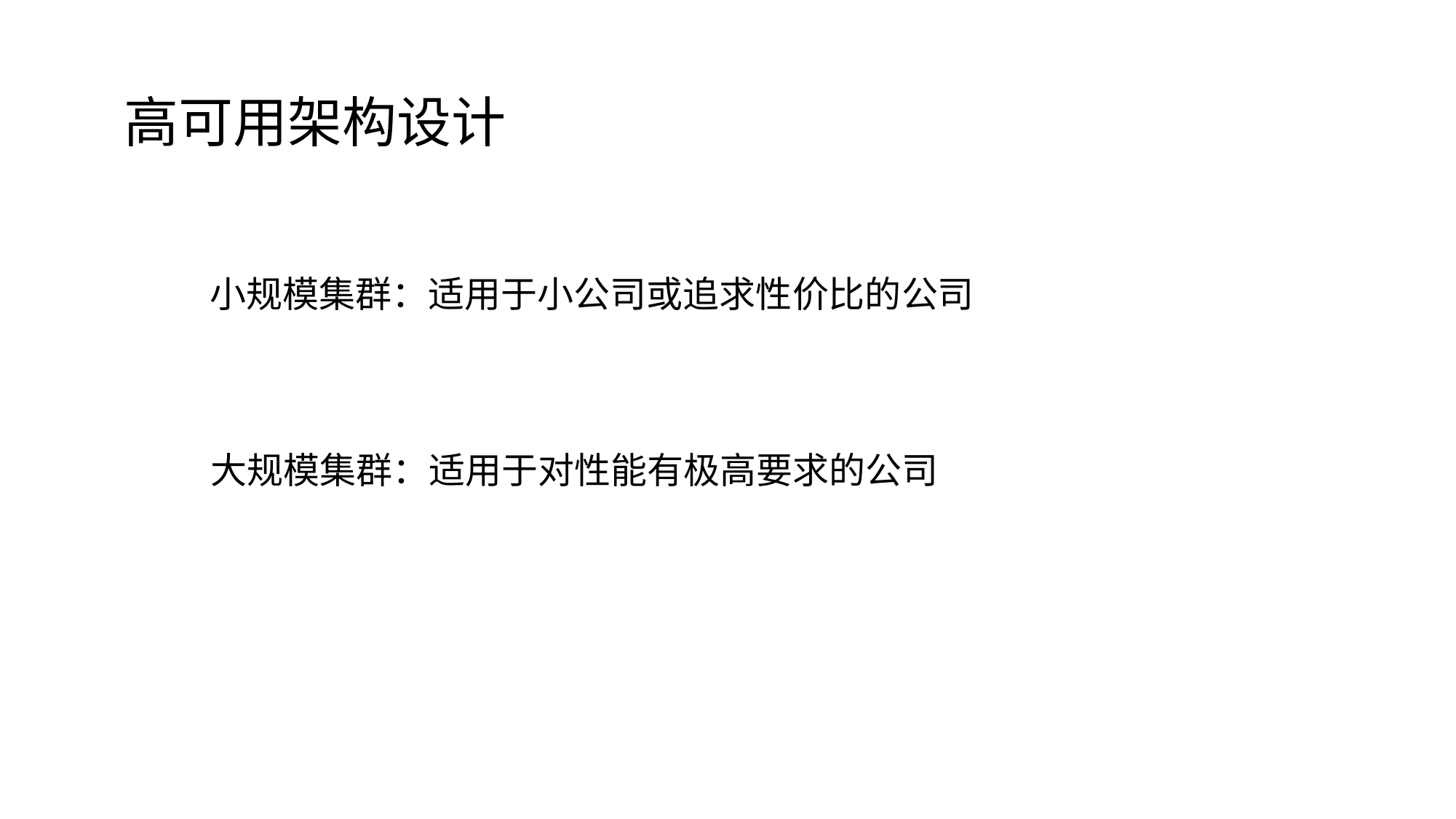

高可用架构设计
小规模集群：适用于小公司或追求性价比的公司
大规模集群：适用于对性能有极高要求的公司